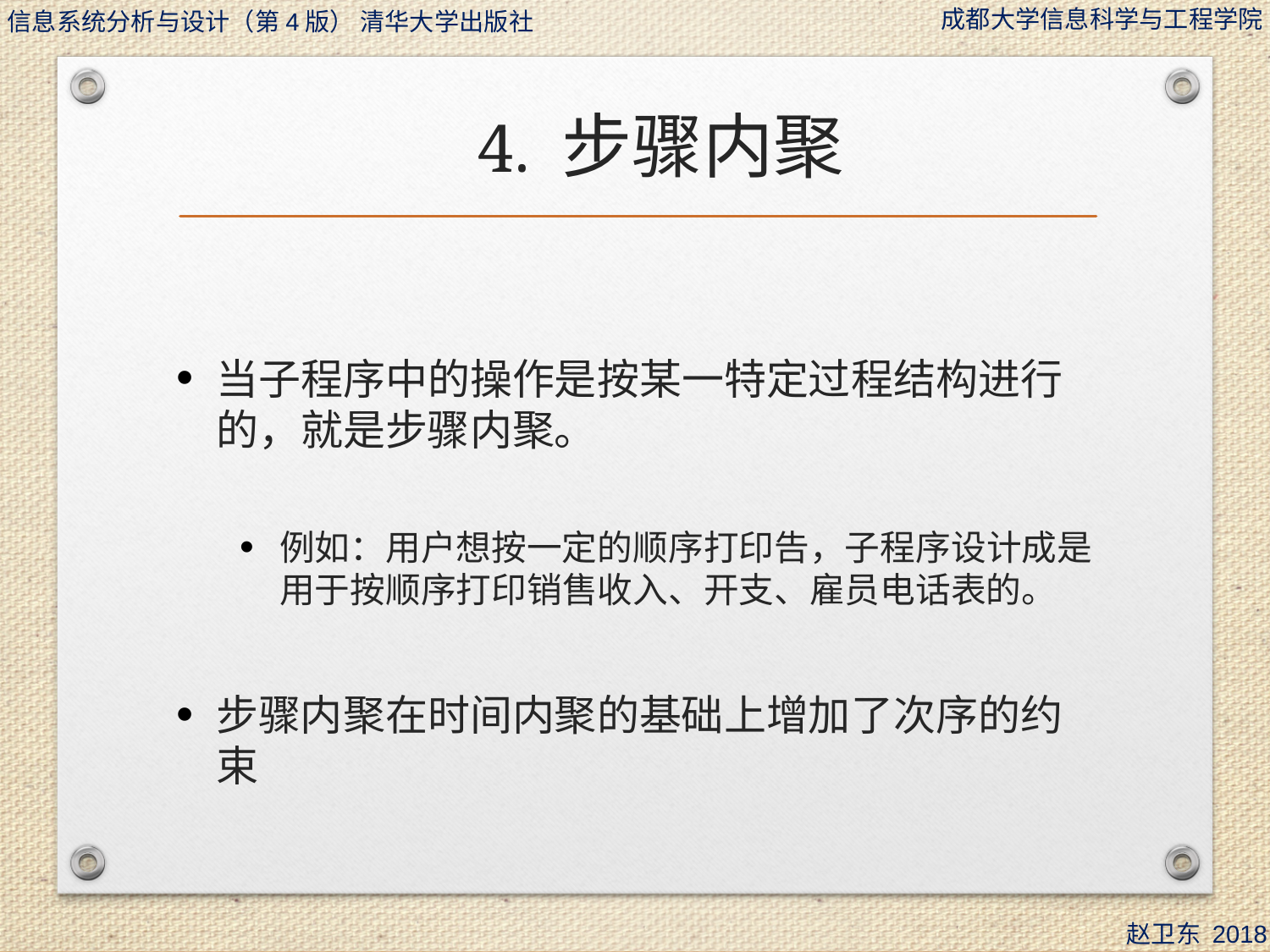

# 4. 步骤内聚
当子程序中的操作是按某一特定过程结构进行的，就是步骤内聚。

例如：用户想按一定的顺序打印告，子程序设计成是用于按顺序打印销售收入、开支、雇员电话表的。

步骤内聚在时间内聚的基础上增加了次序的约束